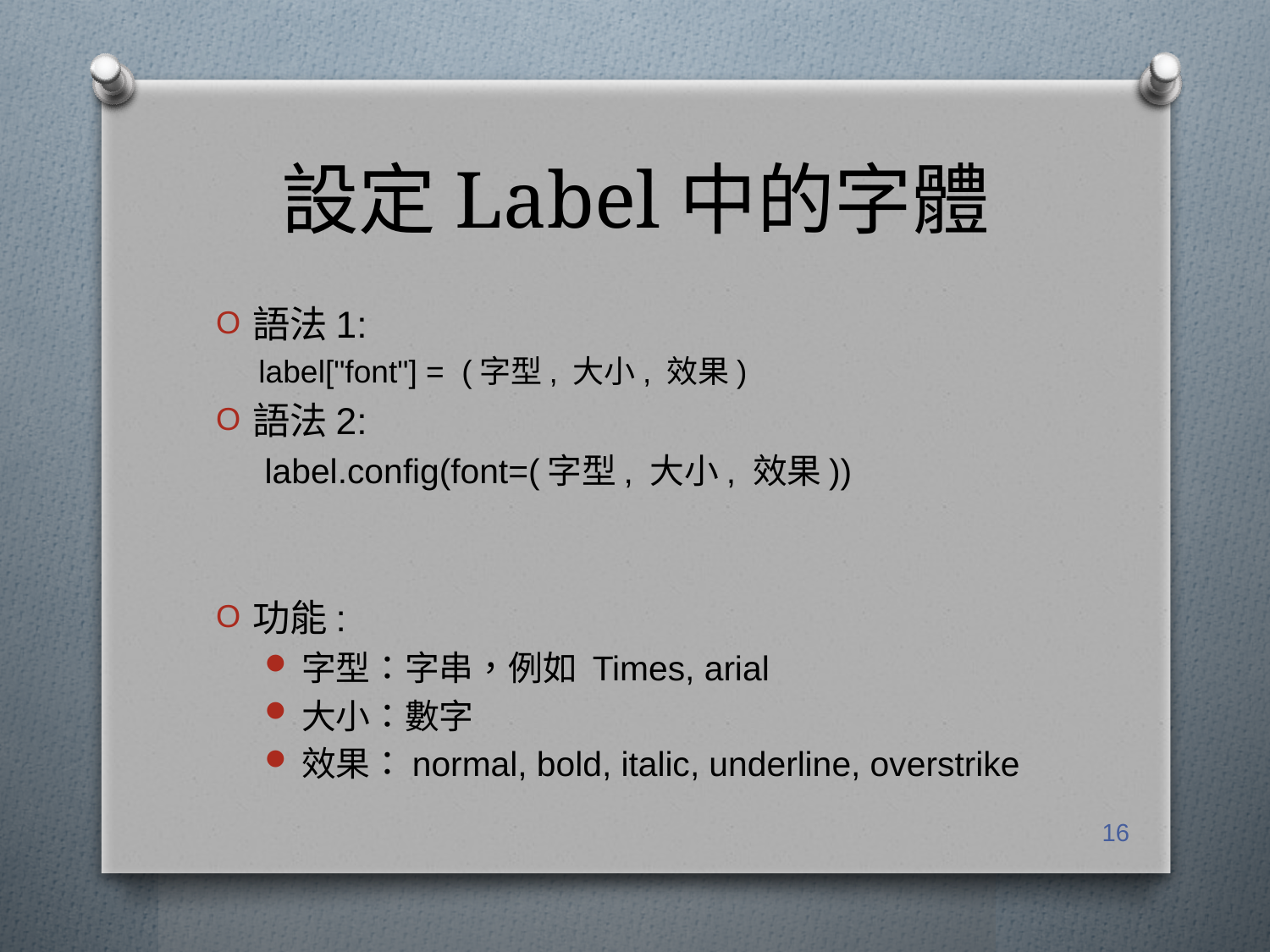

# 設定Label中的字體
語法1:
label["font"] =  (字型, 大小, 效果)
語法2:
label.config(font=(字型, 大小, 效果))

功能:
字型：字串，例如 Times, arial
大小：數字
效果：normal, bold, italic, underline, overstrike
16